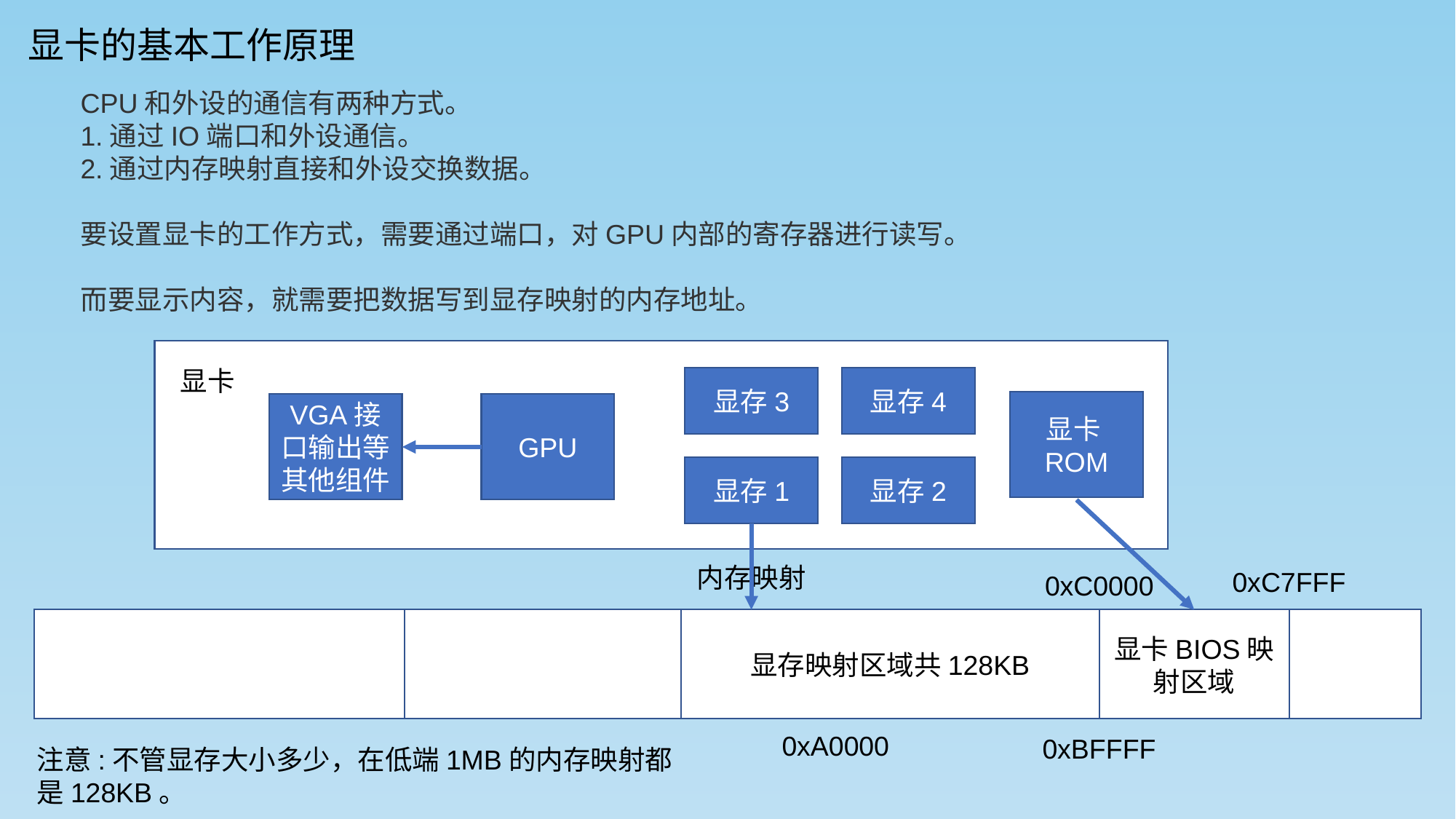

显卡的基本工作原理
CPU和外设的通信有两种方式。
1.通过IO端口和外设通信。
2.通过内存映射直接和外设交换数据。

要设置显卡的工作方式，需要通过端口，对GPU内部的寄存器进行读写。

而要显示内容，就需要把数据写到显存映射的内存地址。

显卡
显存3
显存4
VGA接口输出等其他组件
GPU
显存2
显存1
显卡ROM
内存映射
0xC7FFF
0xC0000

显存映射区域共128KB
显卡BIOS映射区域
0xA0000
0xBFFFF
注意:不管显存大小多少，在低端1MB的内存映射都是128KB。